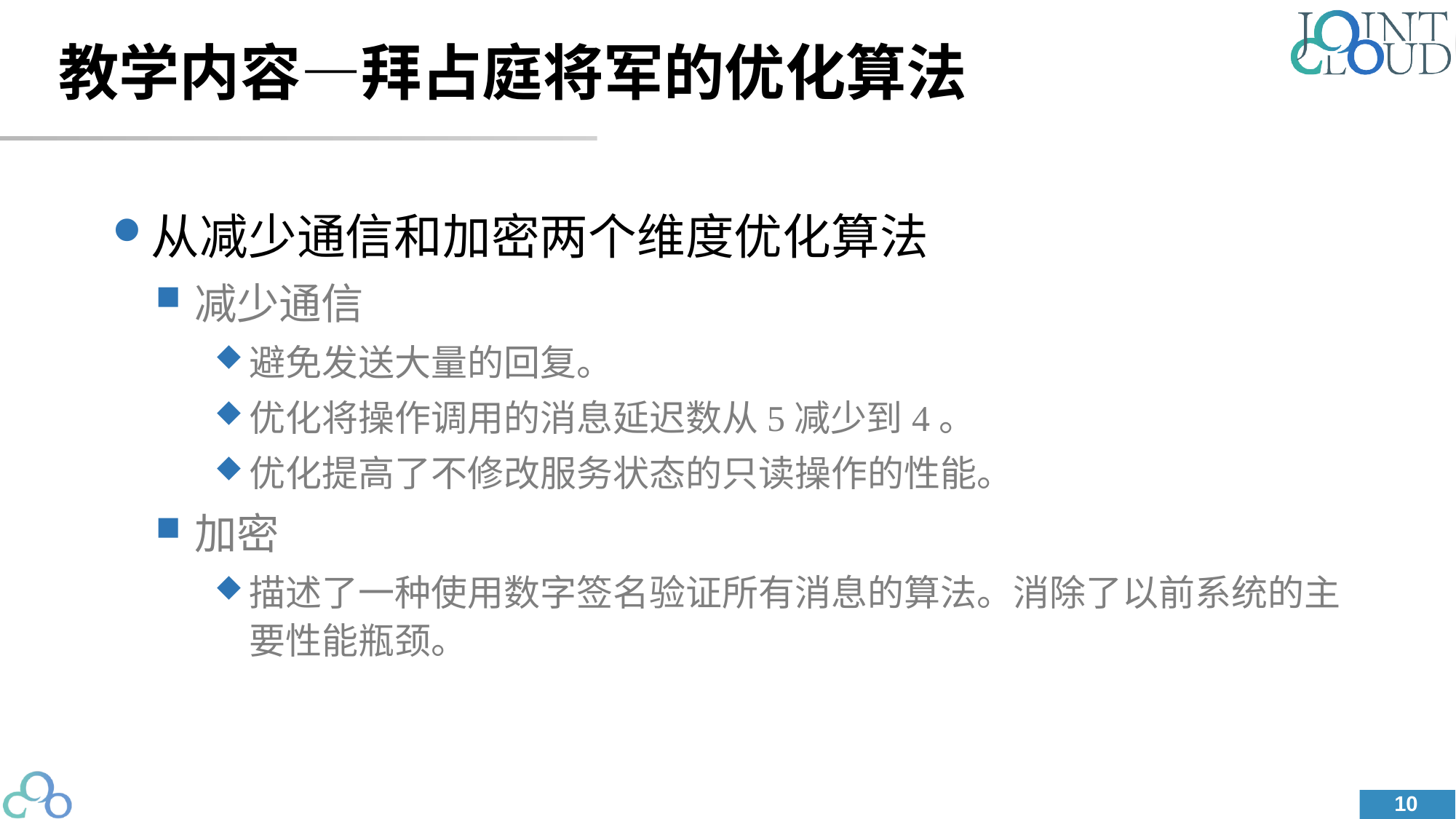

# 教学内容—拜占庭将军的优化算法
从减少通信和加密两个维度优化算法
减少通信
避免发送大量的回复。
优化将操作调用的消息延迟数从5减少到4。
优化提高了不修改服务状态的只读操作的性能。
加密
描述了一种使用数字签名验证所有消息的算法。消除了以前系统的主要性能瓶颈。

10